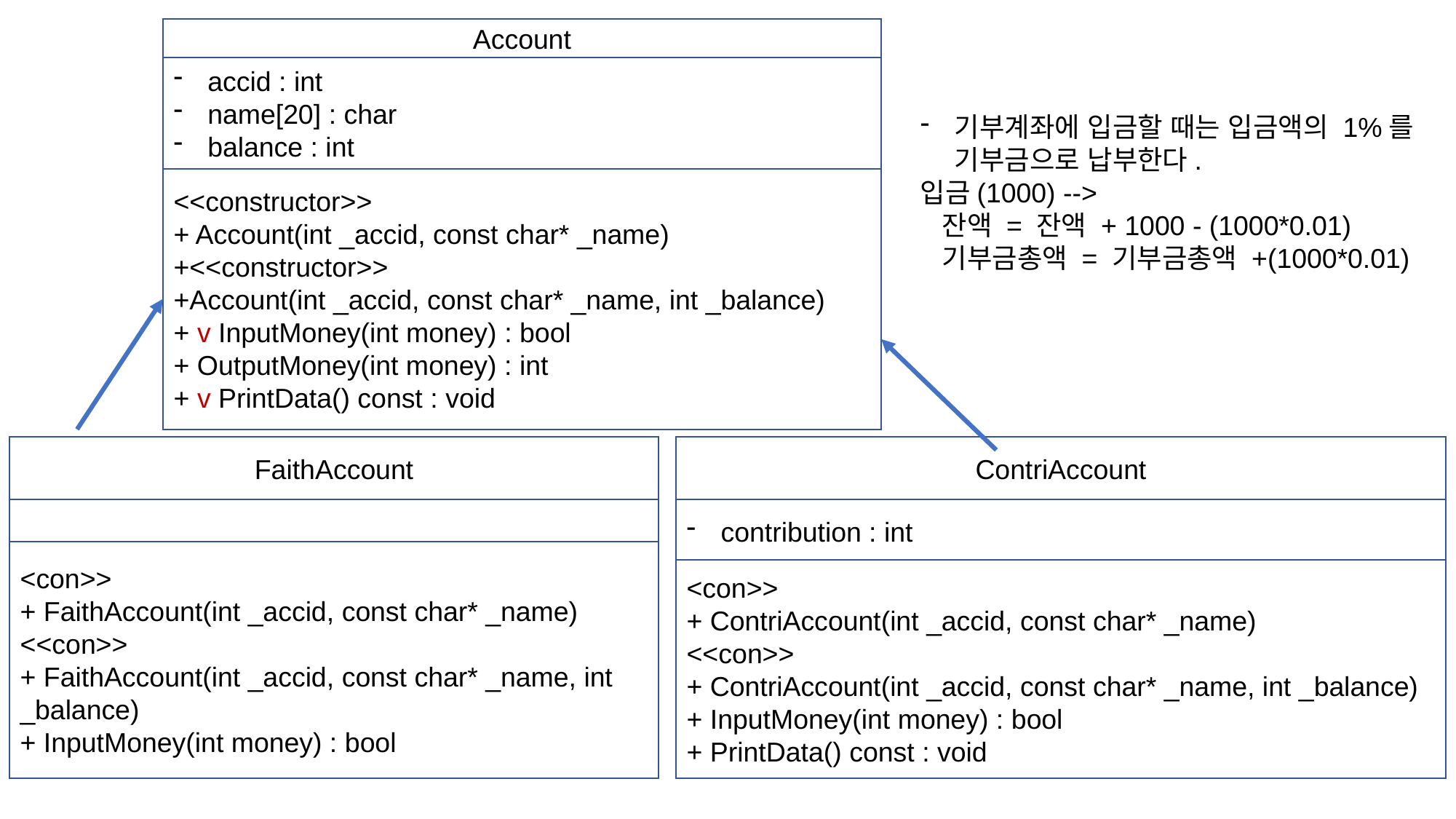

Account
accid : int
name[20] : char
balance : int
기부계좌에 입금할 때는 입금액의 1%를 기부금으로 납부한다.
입금(1000) -->
  잔액 = 잔액 + 1000 - (1000*0.01)
  기부금총액 = 기부금총액 +(1000*0.01)
<<constructor>>
+ Account(int _accid, const char* _name)
+<<constructor>>
+Account(int _accid, const char* _name, int _balance)
+ v InputMoney(int money) : bool
+ OutputMoney(int money) : int
+ v PrintData() const : void
FaithAccount
ContriAccount

contribution : int
<con>>
+ FaithAccount(int _accid, const char* _name)
<<con>>
+ FaithAccount(int _accid, const char* _name, int _balance)
+ InputMoney(int money) : bool
<con>>
+ ContriAccount(int _accid, const char* _name)
<<con>>
+ ContriAccount(int _accid, const char* _name, int _balance)
+ InputMoney(int money) : bool
+ PrintData() const : void